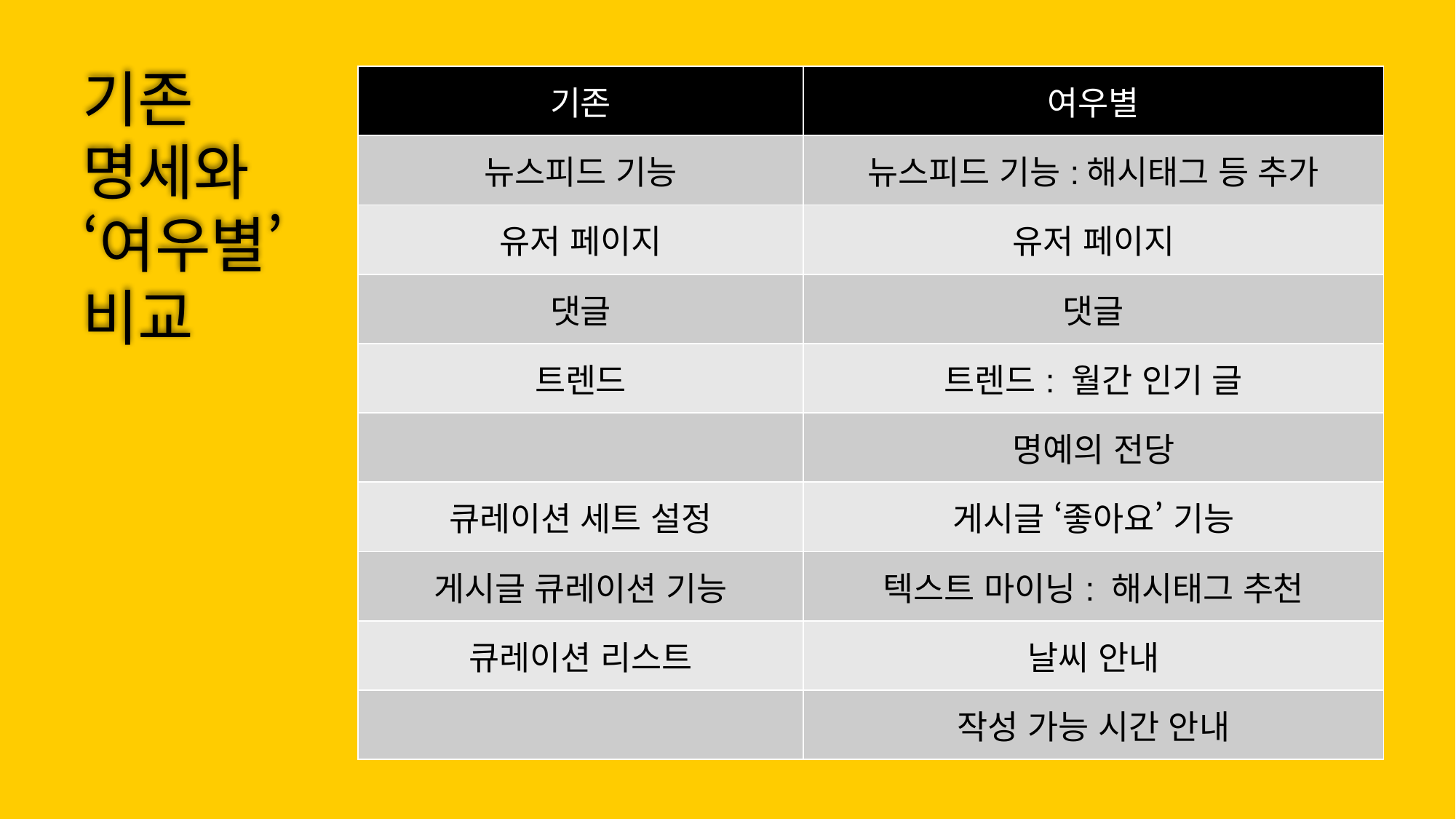

# 기존 명세와 ‘여우별’ 비교
| 기존 | 여우별 |
| --- | --- |
| 뉴스피드 기능 | 뉴스피드 기능:해시태그 등 추가 |
| 유저 페이지 | 유저 페이지 |
| 댓글 | 댓글 |
| 트렌드 | 트렌드: 월간 인기 글 |
|  | 명예의 전당 |
| 큐레이션 세트 설정 | 게시글 ‘좋아요’ 기능 |
| 게시글 큐레이션 기능 | 텍스트 마이닝: 해시태그 추천 |
| 큐레이션 리스트 | 날씨 안내 |
|  | 작성 가능 시간 안내 |